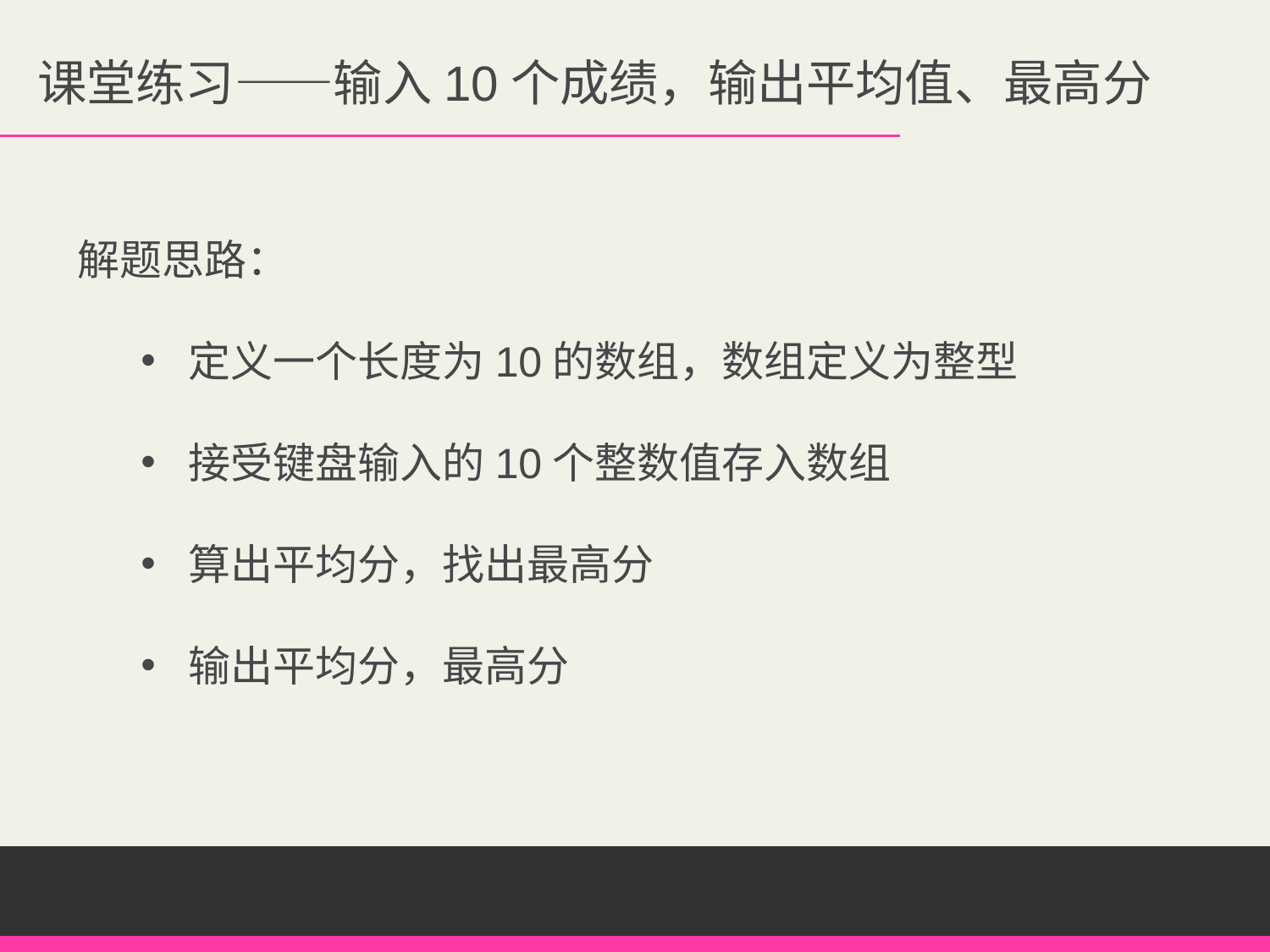

课堂练习——输入10个成绩，输出平均值、最高分
解题思路：
定义一个长度为10的数组，数组定义为整型
接受键盘输入的10个整数值存入数组
算出平均分，找出最高分
输出平均分，最高分